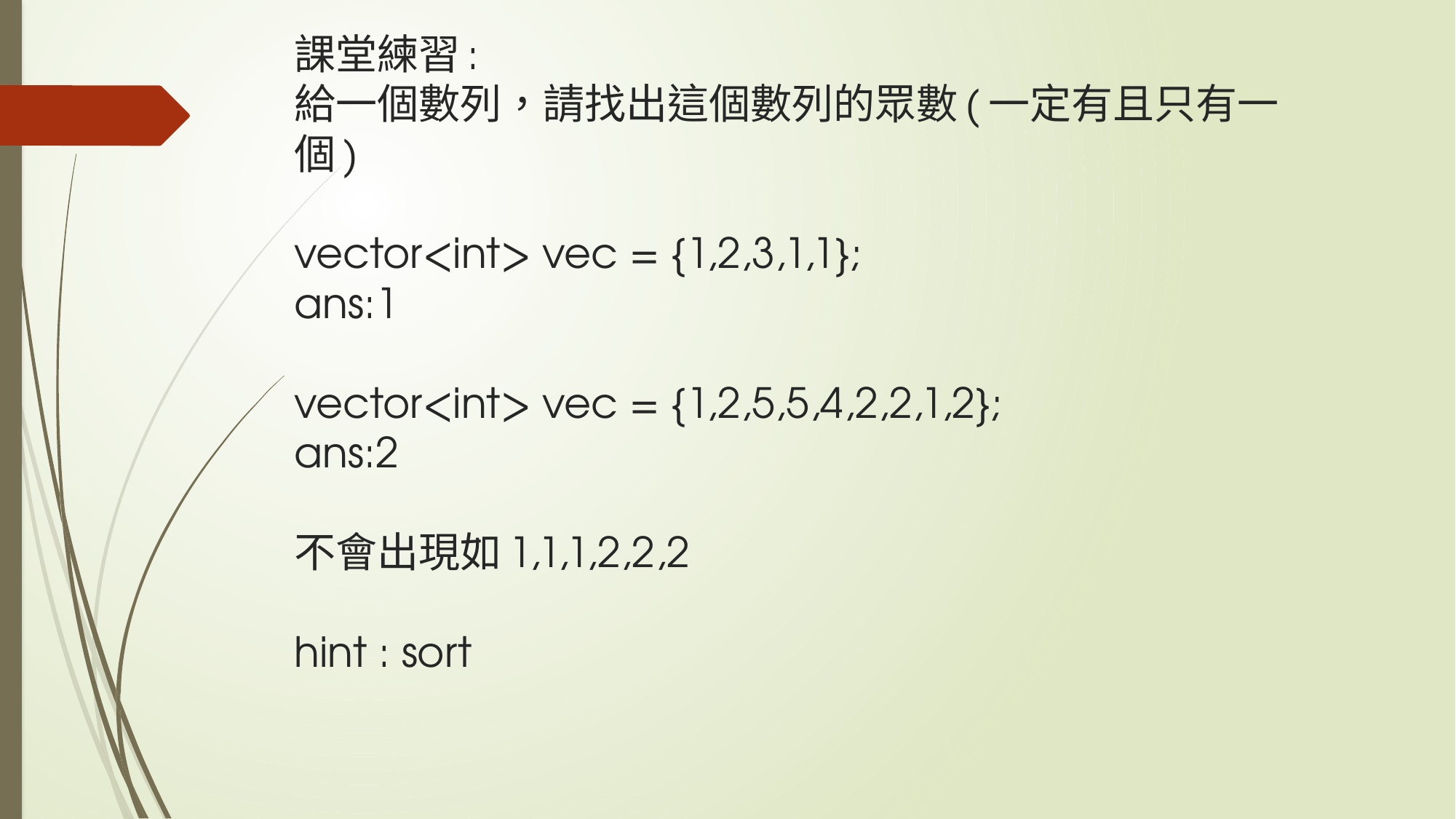

# 課堂練習: 給一個數列，請找出這個數列的眾數(一定有且只有一個) vector<int> vec = {1,2,3,1,1}; ans:1 vector<int> vec = {1,2,5,5,4,2,2,1,2}; ans:2 不會出現如1,1,1,2,2,2 hint : sort